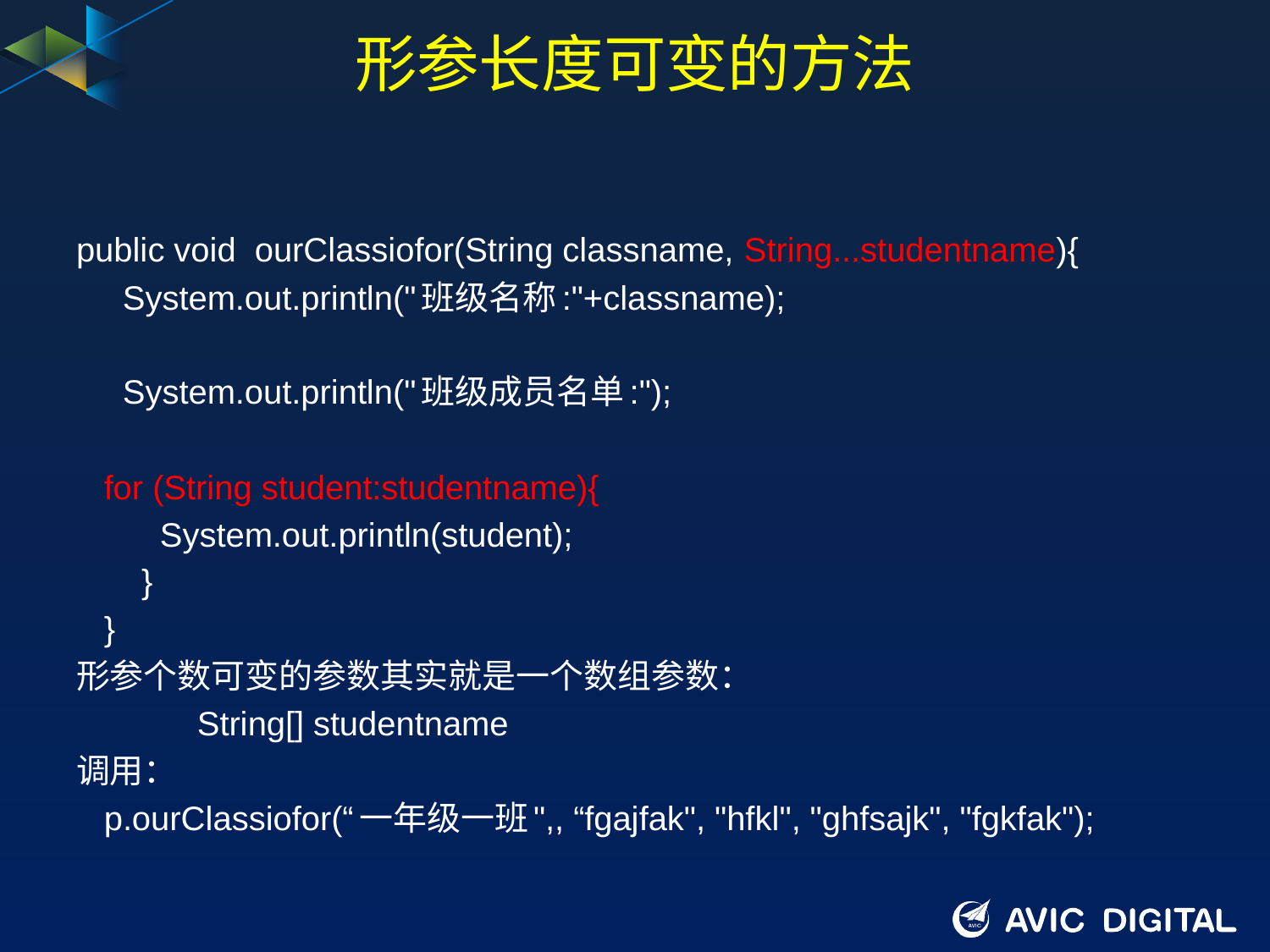

# 形参长度可变的方法
public void  ourClassiofor(String classname, String...studentname){
     System.out.println("班级名称:"+classname);

     System.out.println("班级成员名单:");

   for (String student:studentname){
         System.out.println(student);
       }
   }
形参个数可变的参数其实就是一个数组参数：
             String[] studentname
调用：
   p.ourClassiofor(“一年级一班",, “fgajfak", "hfkl", "ghfsajk", "fgkfak");